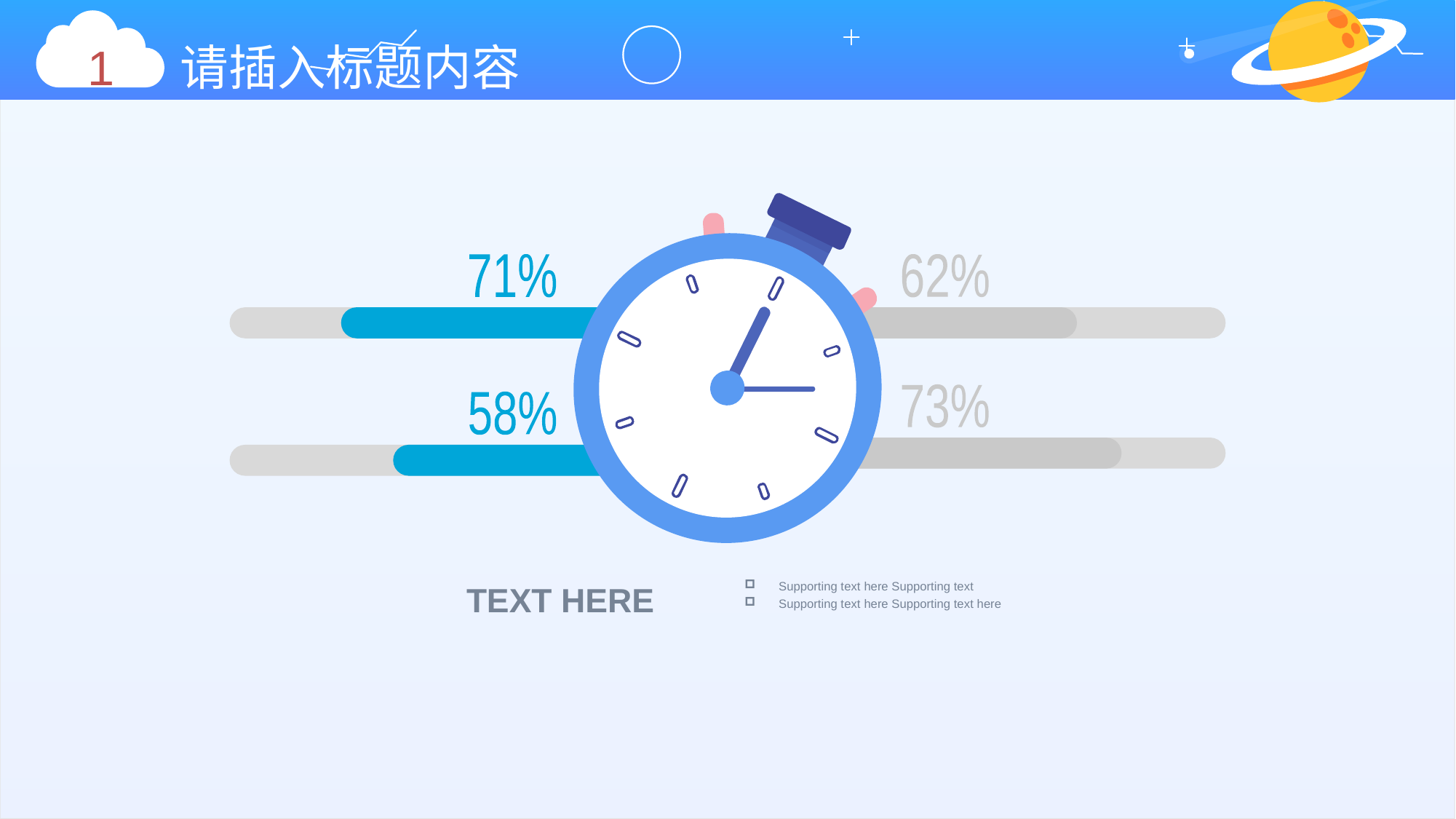

1    请插入标题内容

71%
62%

73%

58%

TEXT HERE
Supporting text here Supporting text
Supporting text here Supporting text here